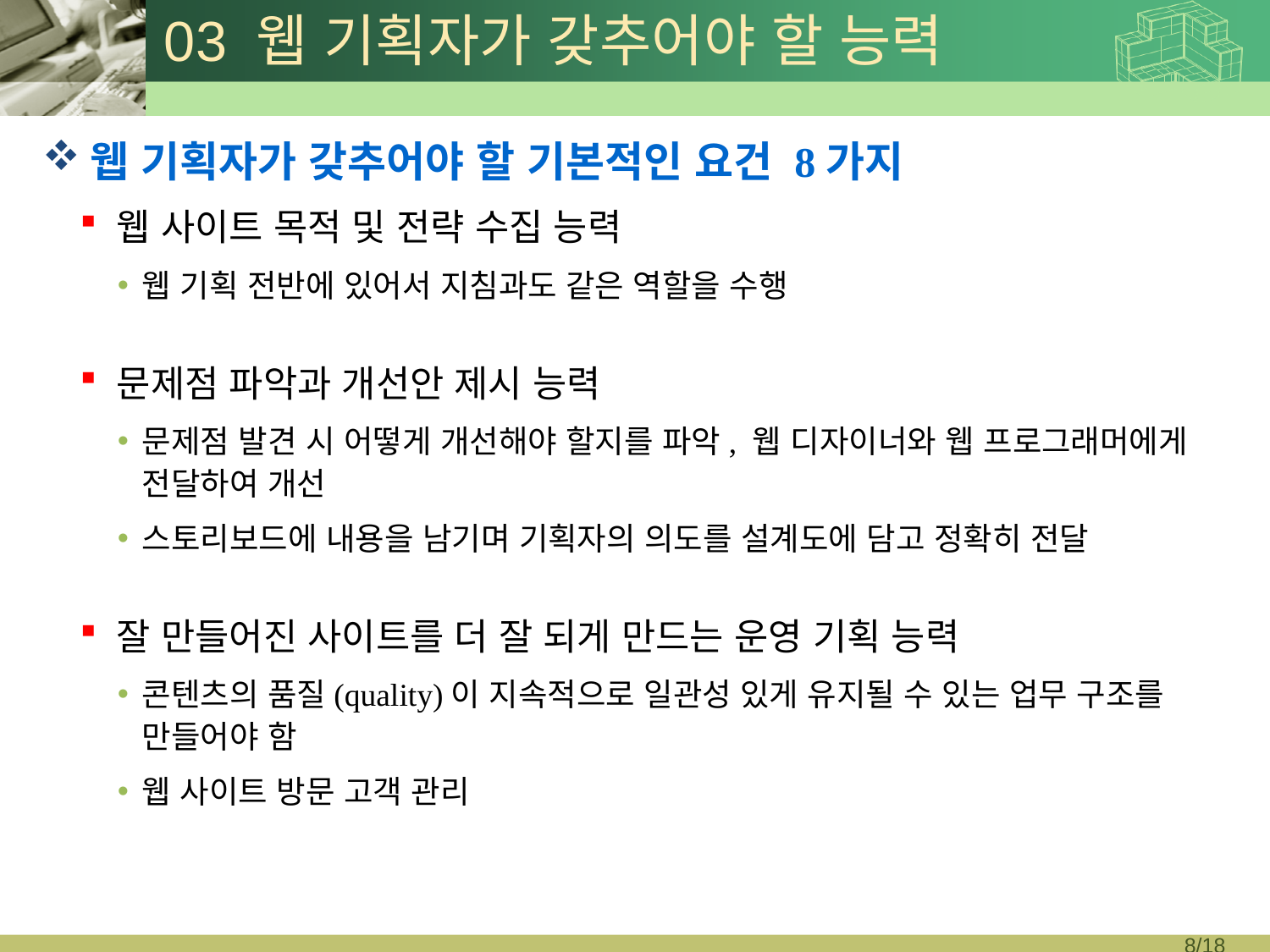

# 03 웹 기획자가 갖추어야 할 능력
웹 기획자가 갖추어야 할 기본적인 요건 8가지
웹 사이트 목적 및 전략 수집 능력
웹 기획 전반에 있어서 지침과도 같은 역할을 수행

문제점 파악과 개선안 제시 능력
문제점 발견 시 어떻게 개선해야 할지를 파악, 웹 디자이너와 웹 프로그래머에게 전달하여 개선
스토리보드에 내용을 남기며 기획자의 의도를 설계도에 담고 정확히 전달

잘 만들어진 사이트를 더 잘 되게 만드는 운영 기획 능력
콘텐츠의 품질(quality)이 지속적으로 일관성 있게 유지될 수 있는 업무 구조를 만들어야 함
웹 사이트 방문 고객 관리